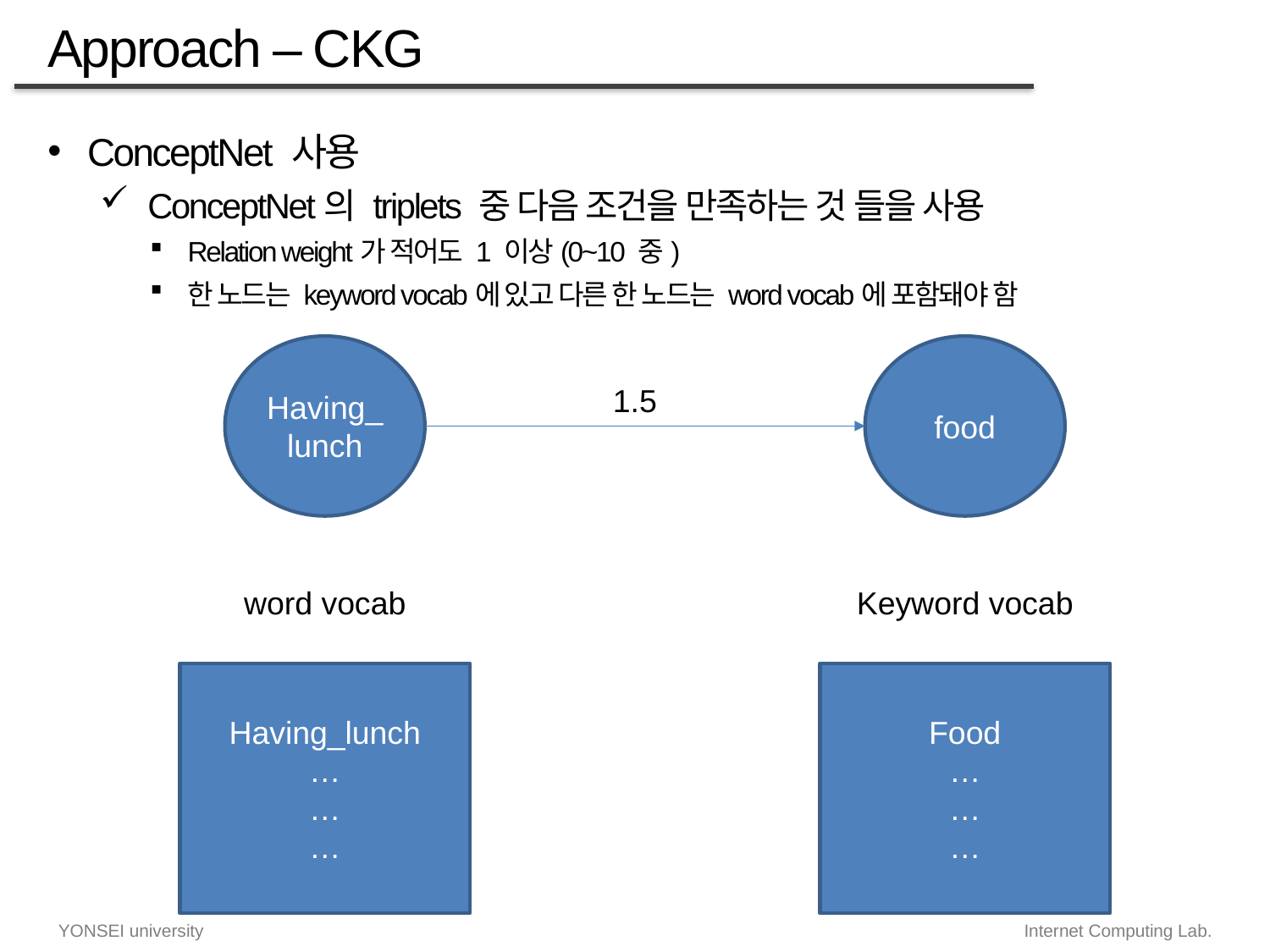

# Approach – CKG
ConceptNet 사용
ConceptNet의 triplets 중 다음 조건을 만족하는 것 들을 사용
Relation weight가 적어도 1 이상(0~10 중)
한 노드는 keyword vocab에 있고 다른 한 노드는 word vocab에 포함돼야 함
Having_lunch
food
1.5
word vocab
Keyword vocab
Having_lunch
…
…
…
Food
…
…
…